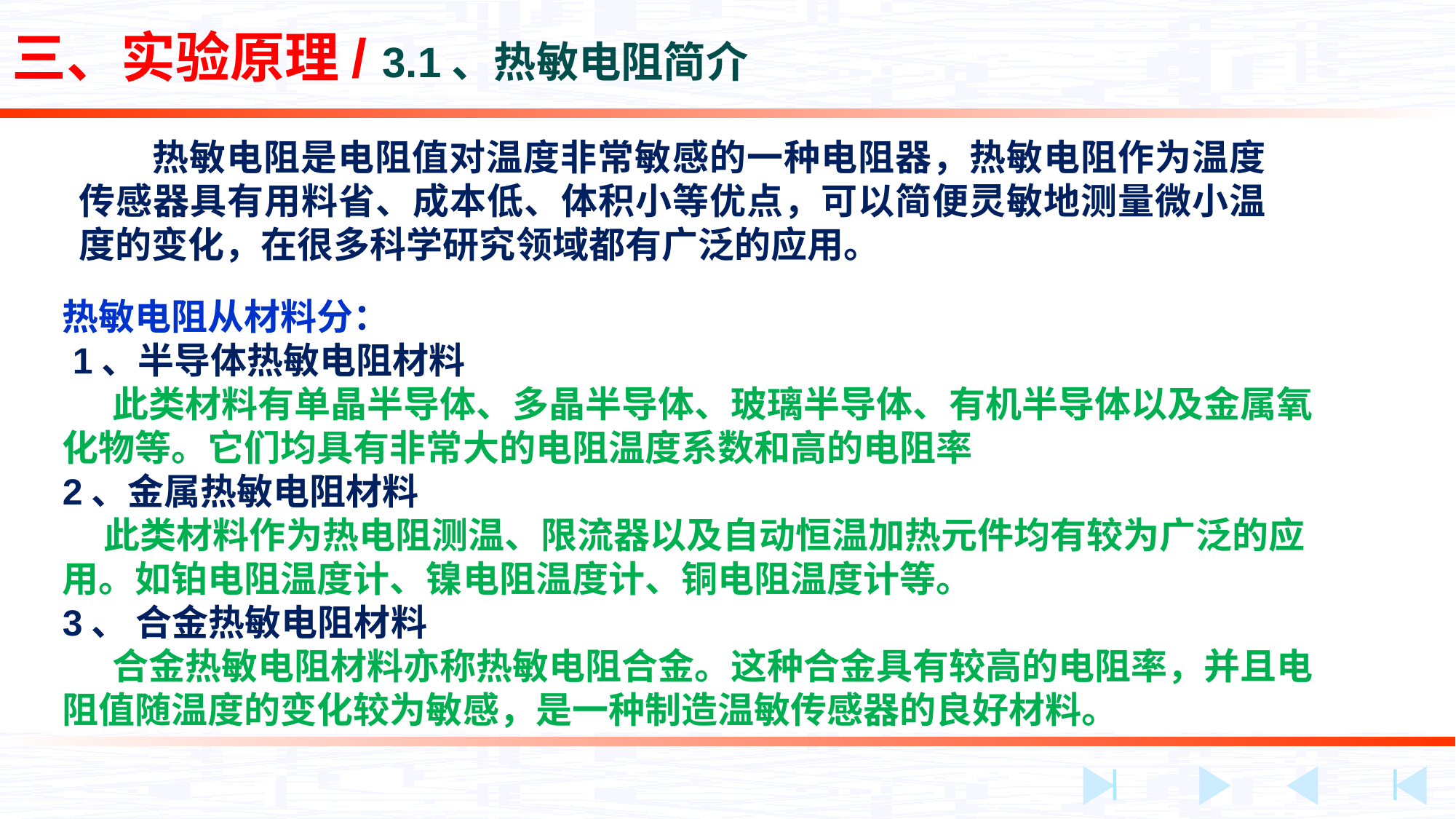

三、实验原理/ 3.1、热敏电阻简介
 热敏电阻是电阻值对温度非常敏感的一种电阻器，热敏电阻作为温度传感器具有用料省、成本低、体积小等优点，可以简便灵敏地测量微小温度的变化，在很多科学研究领域都有广泛的应用。
热敏电阻从材料分：
 1、半导体热敏电阻材料
     此类材料有单晶半导体、多晶半导体、玻璃半导体、有机半导体以及金属氧化物等。它们均具有非常大的电阻温度系数和高的电阻率
2、金属热敏电阻材料
    此类材料作为热电阻测温、限流器以及自动恒温加热元件均有较为广泛的应用。如铂电阻温度计、镍电阻温度计、铜电阻温度计等。
3、 合金热敏电阻材料
     合金热敏电阻材料亦称热敏电阻合金。这种合金具有较高的电阻率，并且电阻值随温度的变化较为敏感，是一种制造温敏传感器的良好材料。